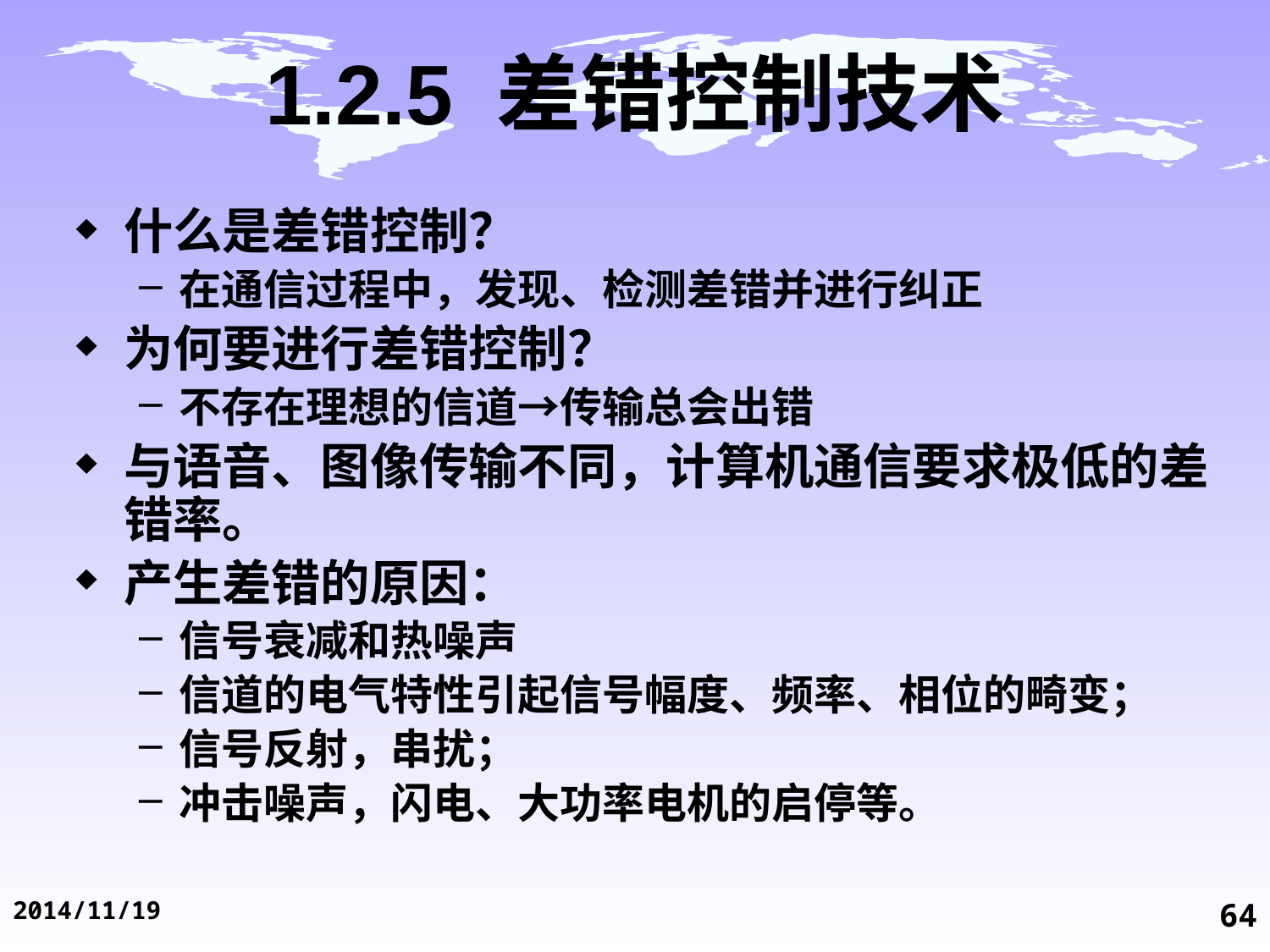

# 1.2.5 差错控制技术
什么是差错控制？
在通信过程中，发现、检测差错并进行纠正
为何要进行差错控制？
不存在理想的信道→传输总会出错
与语音、图像传输不同，计算机通信要求极低的差错率。
产生差错的原因：
信号衰减和热噪声
信道的电气特性引起信号幅度、频率、相位的畸变；
信号反射，串扰；
冲击噪声，闪电、大功率电机的启停等。
2014/11/19
64